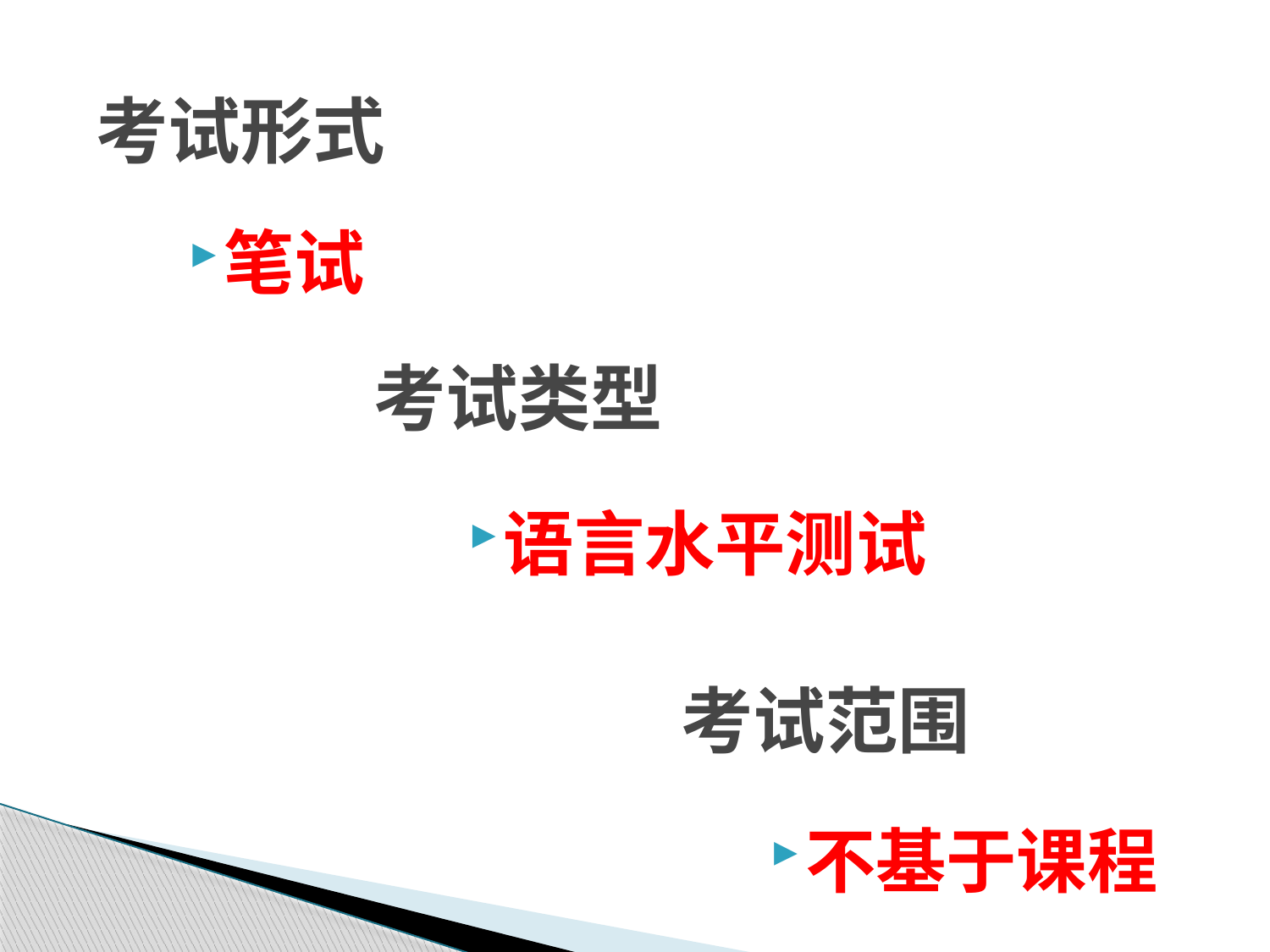

# 考试形式
笔试
考试类型
语言水平测试
考试范围
不基于课程